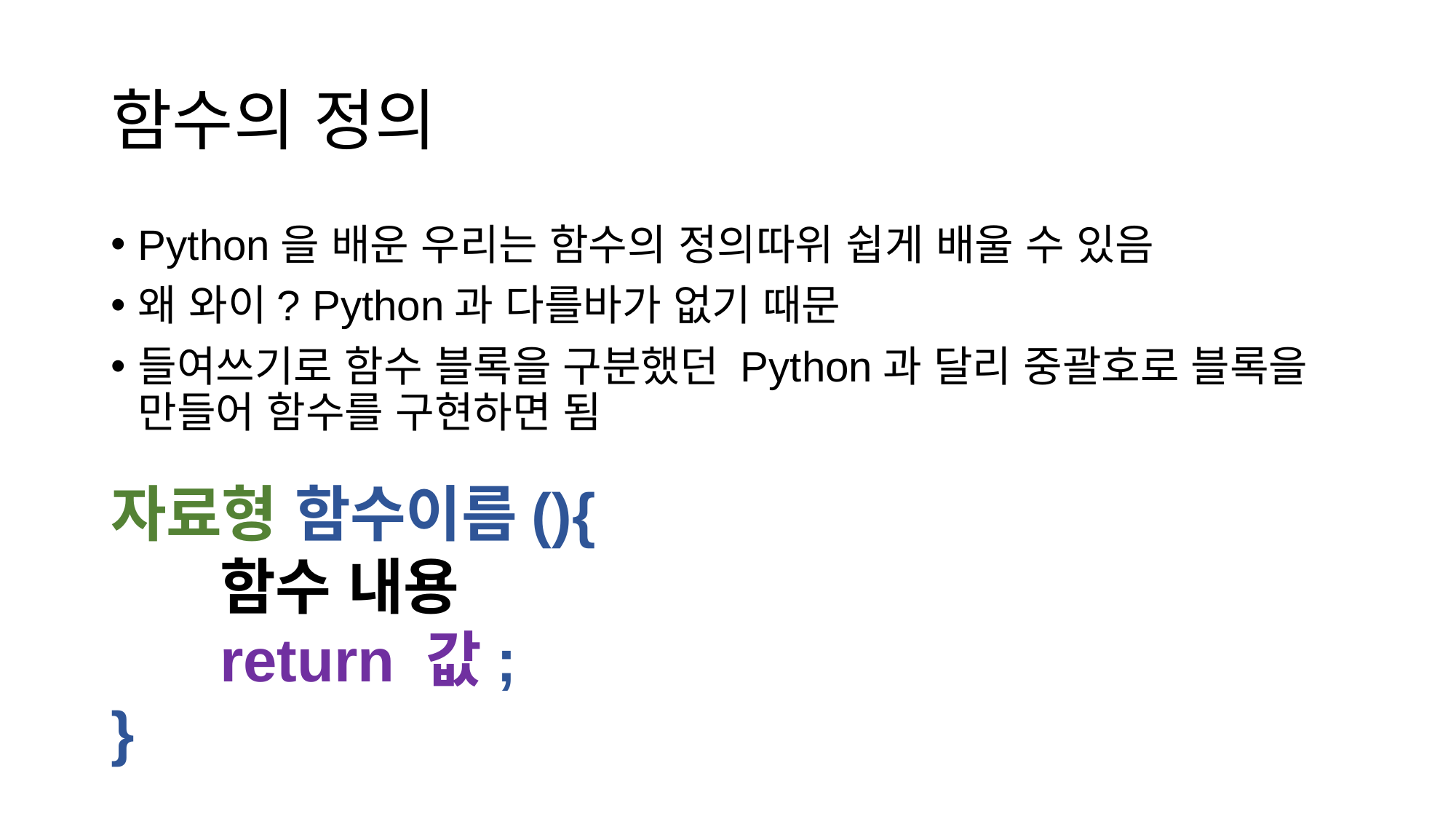

# 함수의 정의
Python을 배운 우리는 함수의 정의따위 쉽게 배울 수 있음
왜 와이? Python과 다를바가 없기 때문
들여쓰기로 함수 블록을 구분했던 Python과 달리 중괄호로 블록을 만들어 함수를 구현하면 됨

자료형 함수이름(){
	함수 내용
	return 값;
}